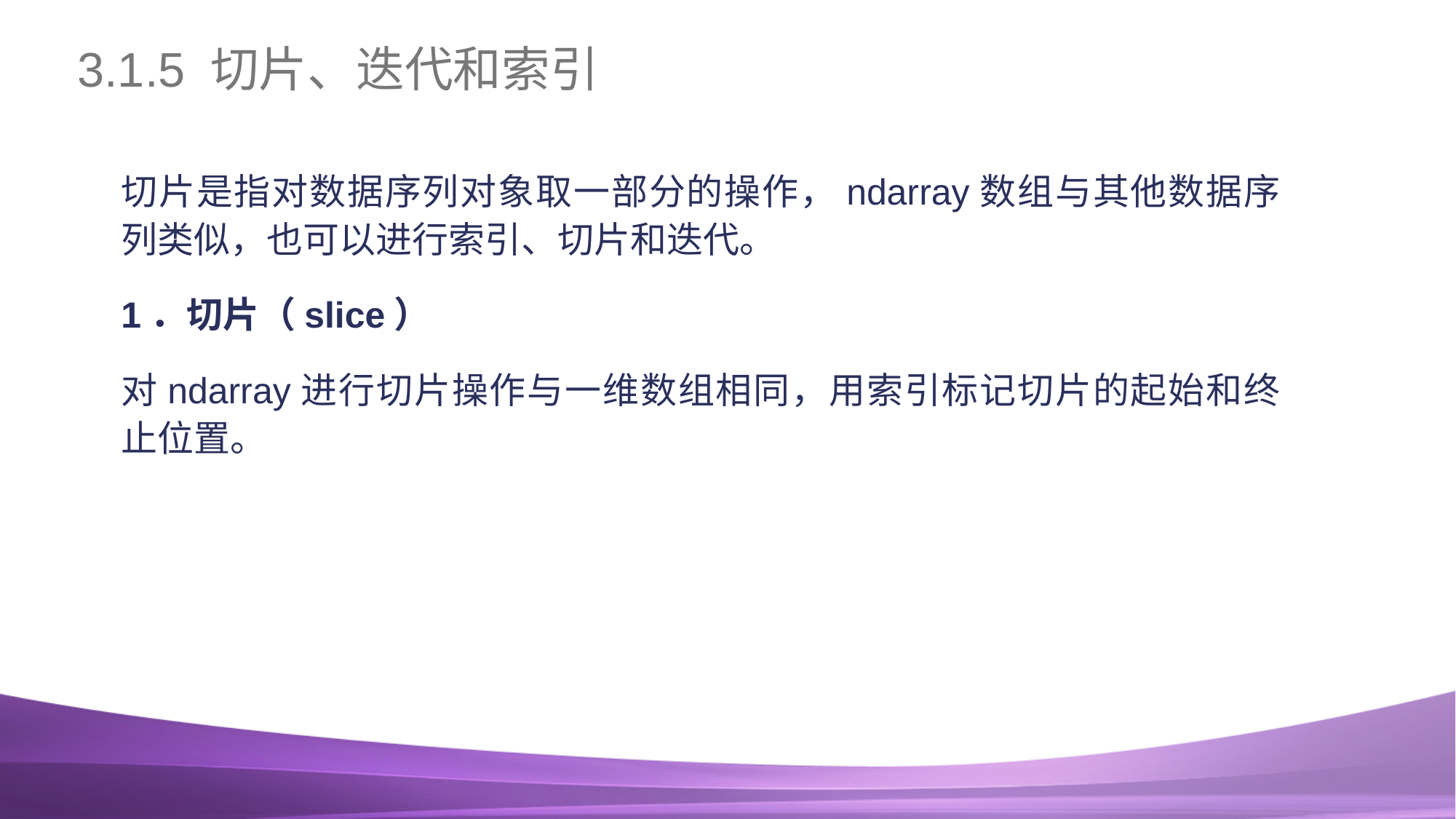

# 3.1.5 切片、迭代和索引
切片是指对数据序列对象取一部分的操作，ndarray数组与其他数据序列类似，也可以进行索引、切片和迭代。
1．切片（slice）
对ndarray进行切片操作与一维数组相同，用索引标记切片的起始和终止位置。